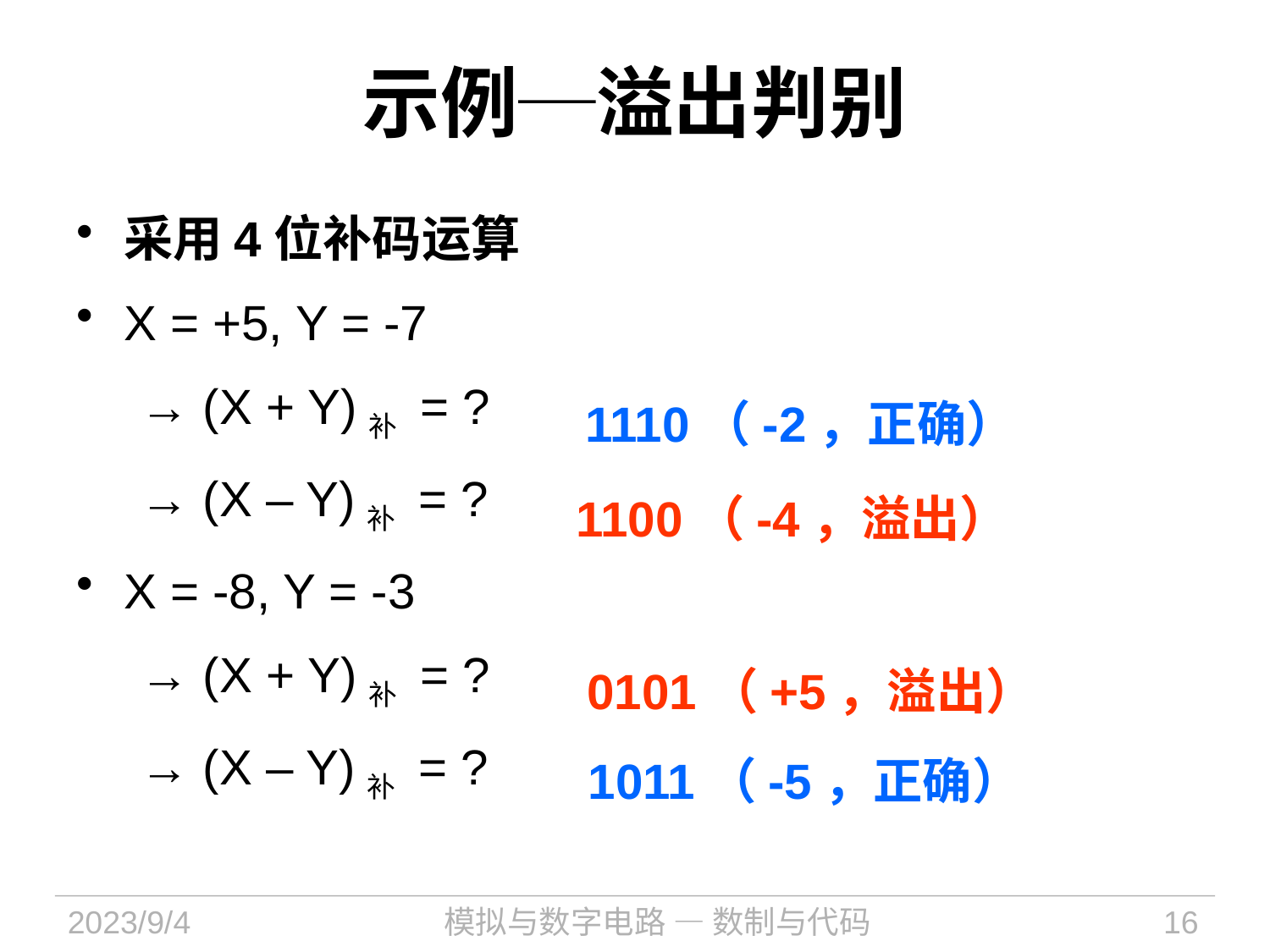

# 示例─溢出判别
采用4位补码运算
X = +5, Y = -7
→ (X + Y)补 = ?
→ (X – Y)补 = ?
X = -8, Y = -3
→ (X + Y)补 = ?
→ (X – Y)补 = ?
1110（-2，正确）

1100（-4，溢出）
0101（+5，溢出）

1011（-5，正确）
2023/9/4
模拟与数字电路 — 数制与代码
16